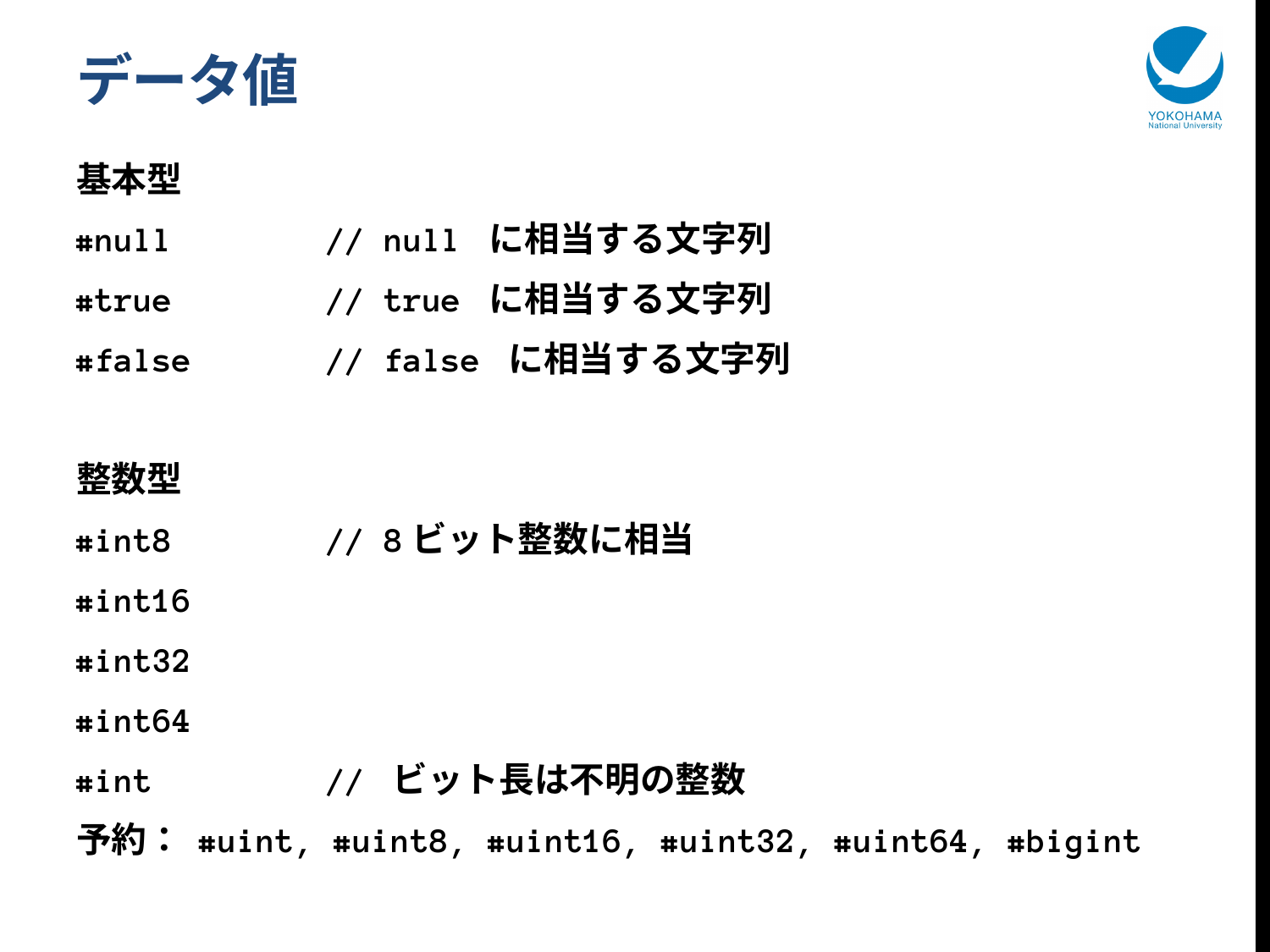

# データ値
基本型
#null        // null に相当する文字列
#true        // true に相当する文字列
#false       // false に相当する文字列

整数型
#int8        // 8ビット整数に相当
#int16
#int32
#int64
#int         // ビット長は不明の整数
予約： #uint, #uint8, #uint16, #uint32, #uint64, #bigint